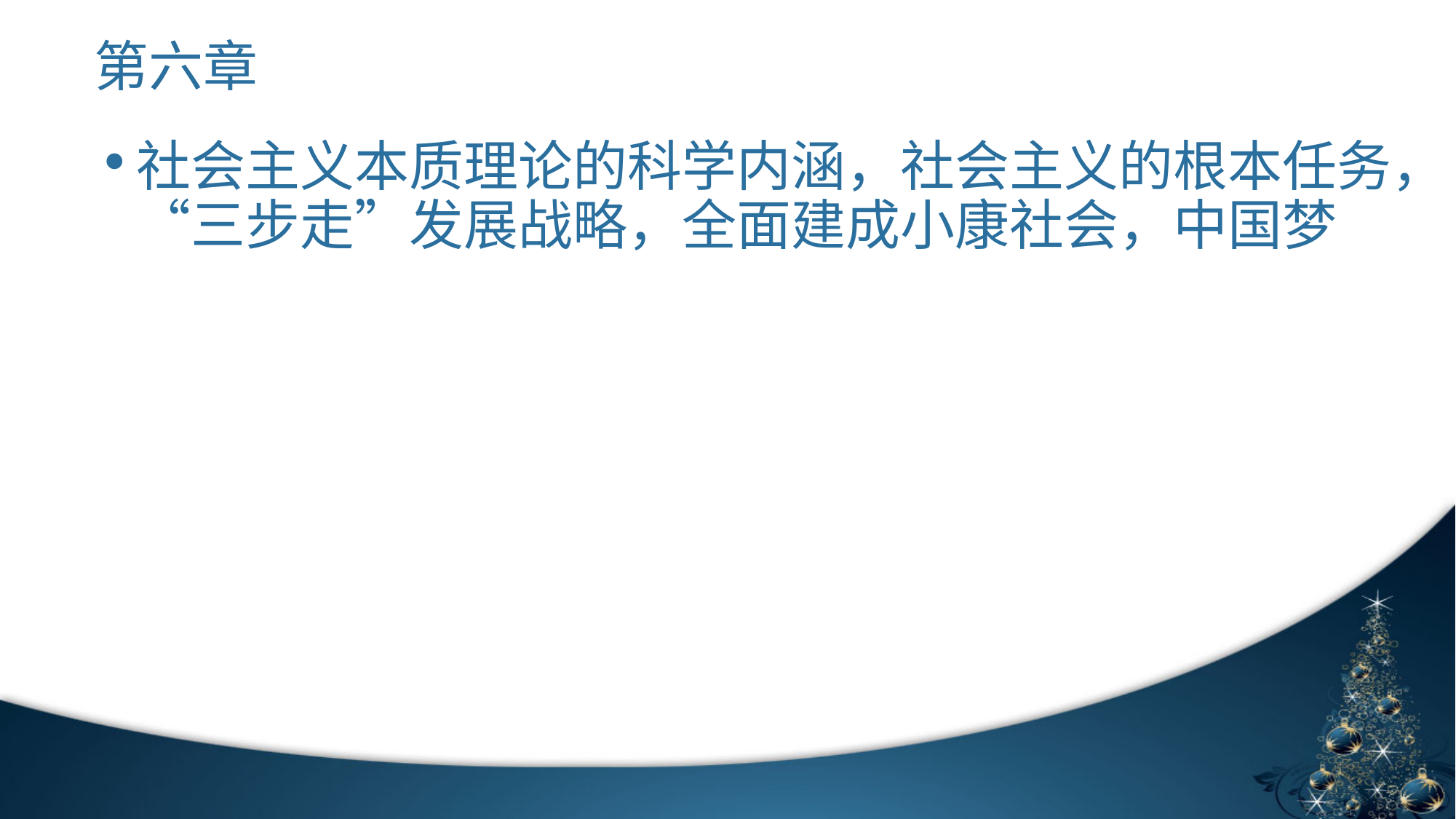

# 第六章
社会主义本质理论的科学内涵，社会主义的根本任务，“三步走”发展战略，全面建成小康社会，中国梦